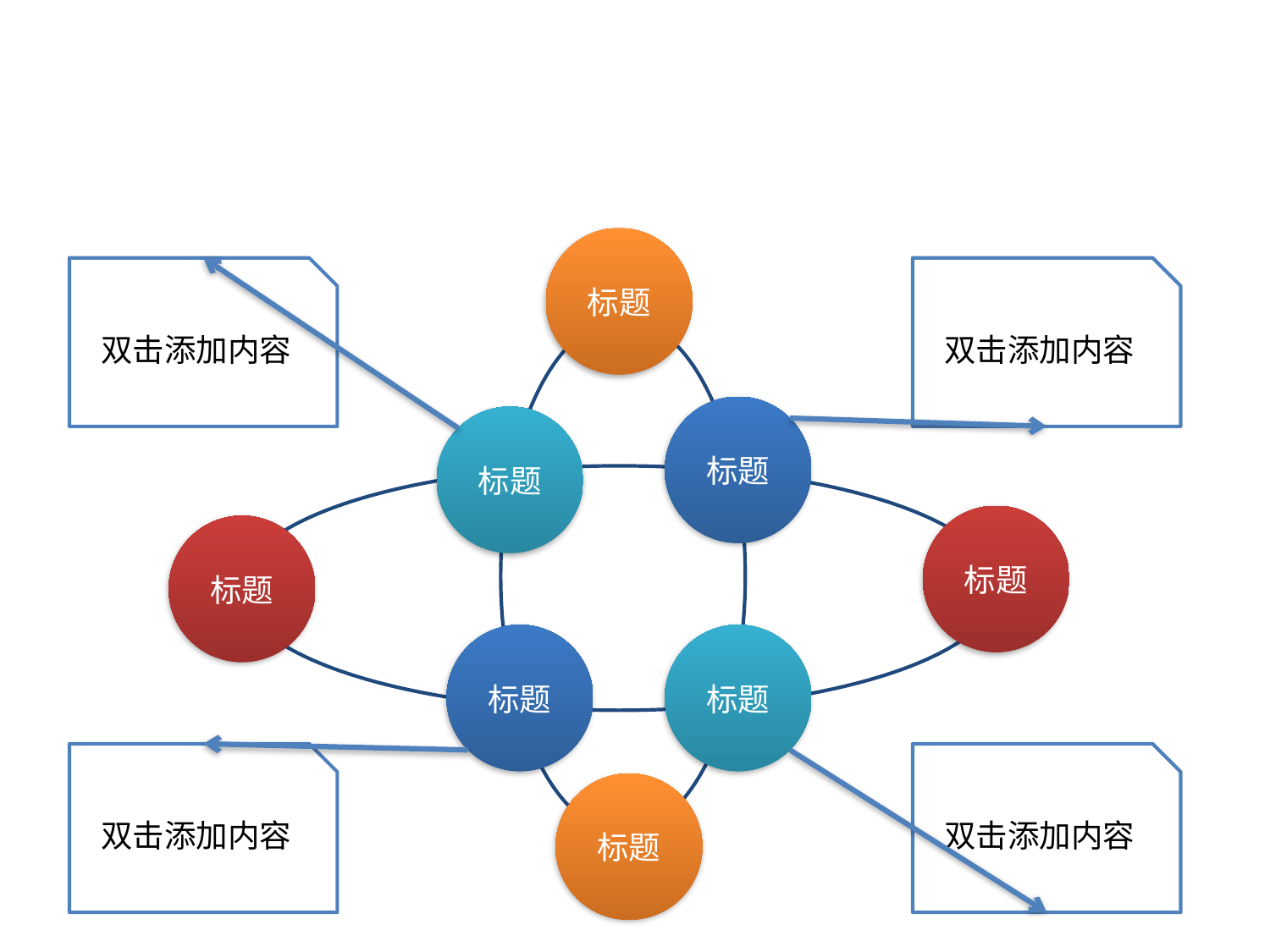

标题
双击添加内容
双击添加内容

标题
标题
标题
标题
标题
标题
双击添加内容
双击添加内容
标题